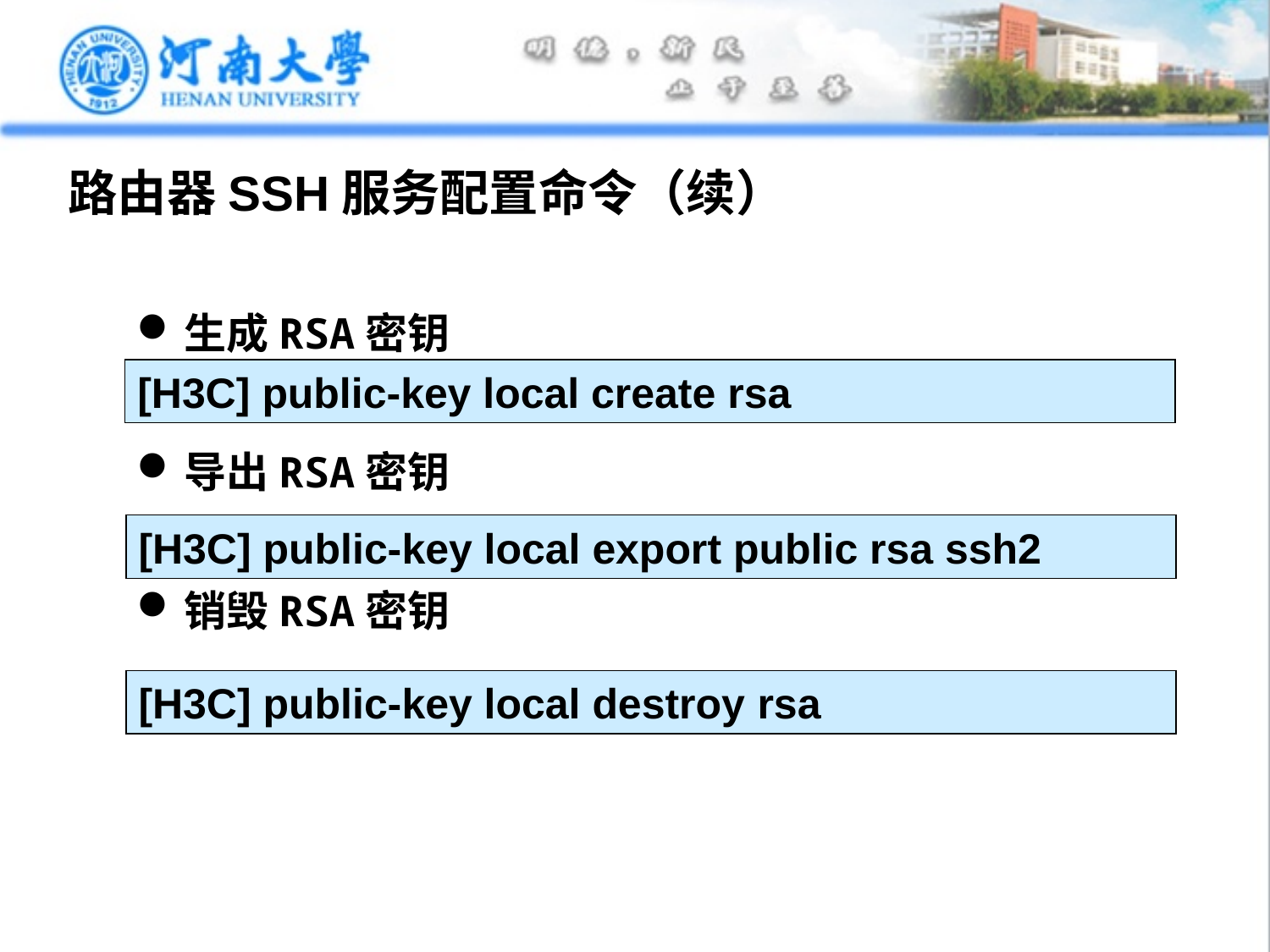

# 路由器SSH服务配置命令（续）
生成RSA密钥

导出RSA密钥

销毁RSA密钥

[H3C] public-key local create rsa
[H3C] public-key local export public rsa ssh2
[H3C] public-key local destroy rsa